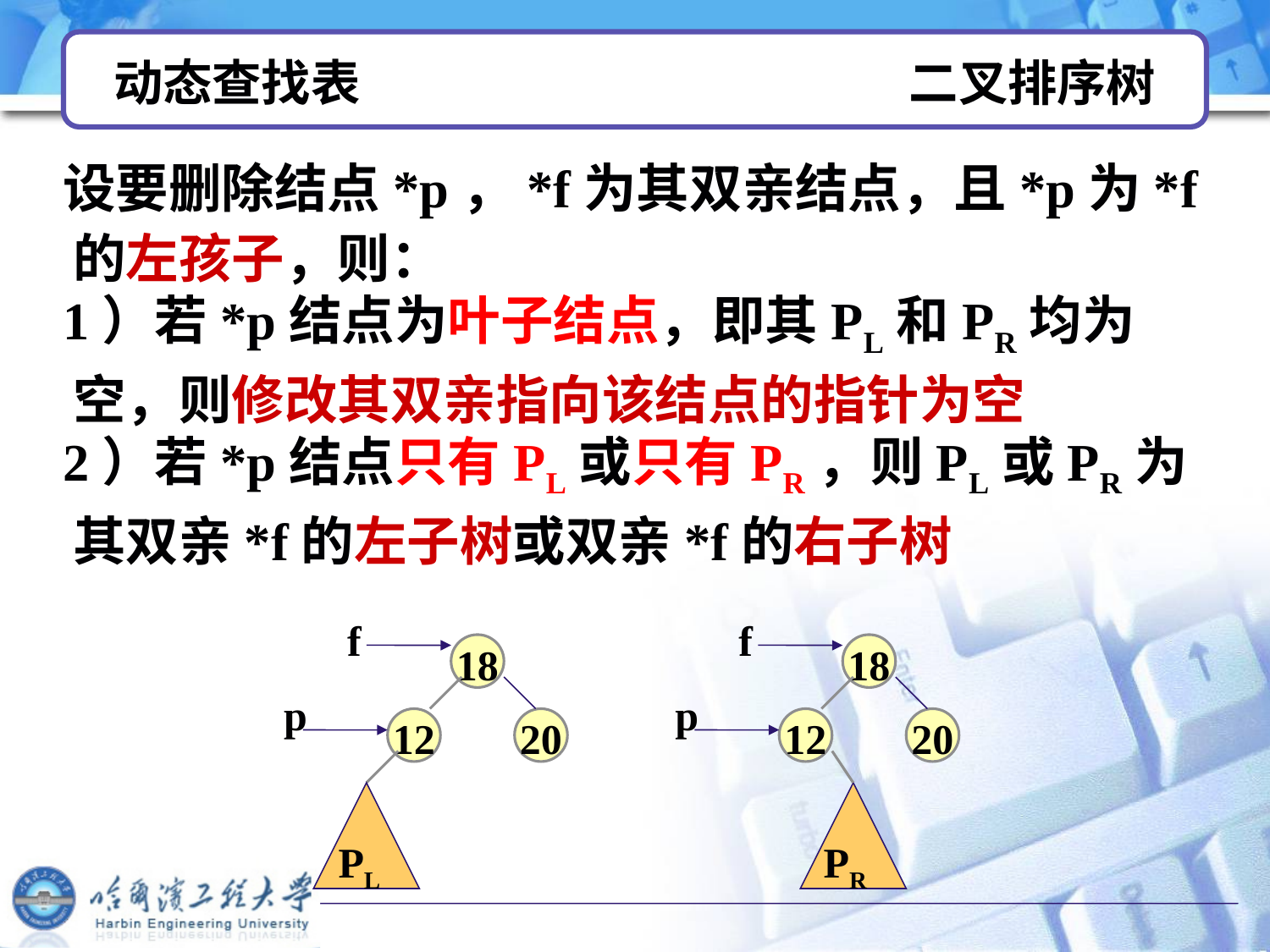

# 动态查找表                                                 二叉排序树
设要删除结点*p，*f为其双亲结点，且*p为*f的左孩子，则：
1）若*p结点为叶子结点，即其PL和PR均为空，则修改其双亲指向该结点的指针为空
2）若*p结点只有PL或只有PR，则PL或PR为其双亲*f的左子树或双亲*f的右子树
f
18

p

12
20

PL
f
18

p

12
20

PR